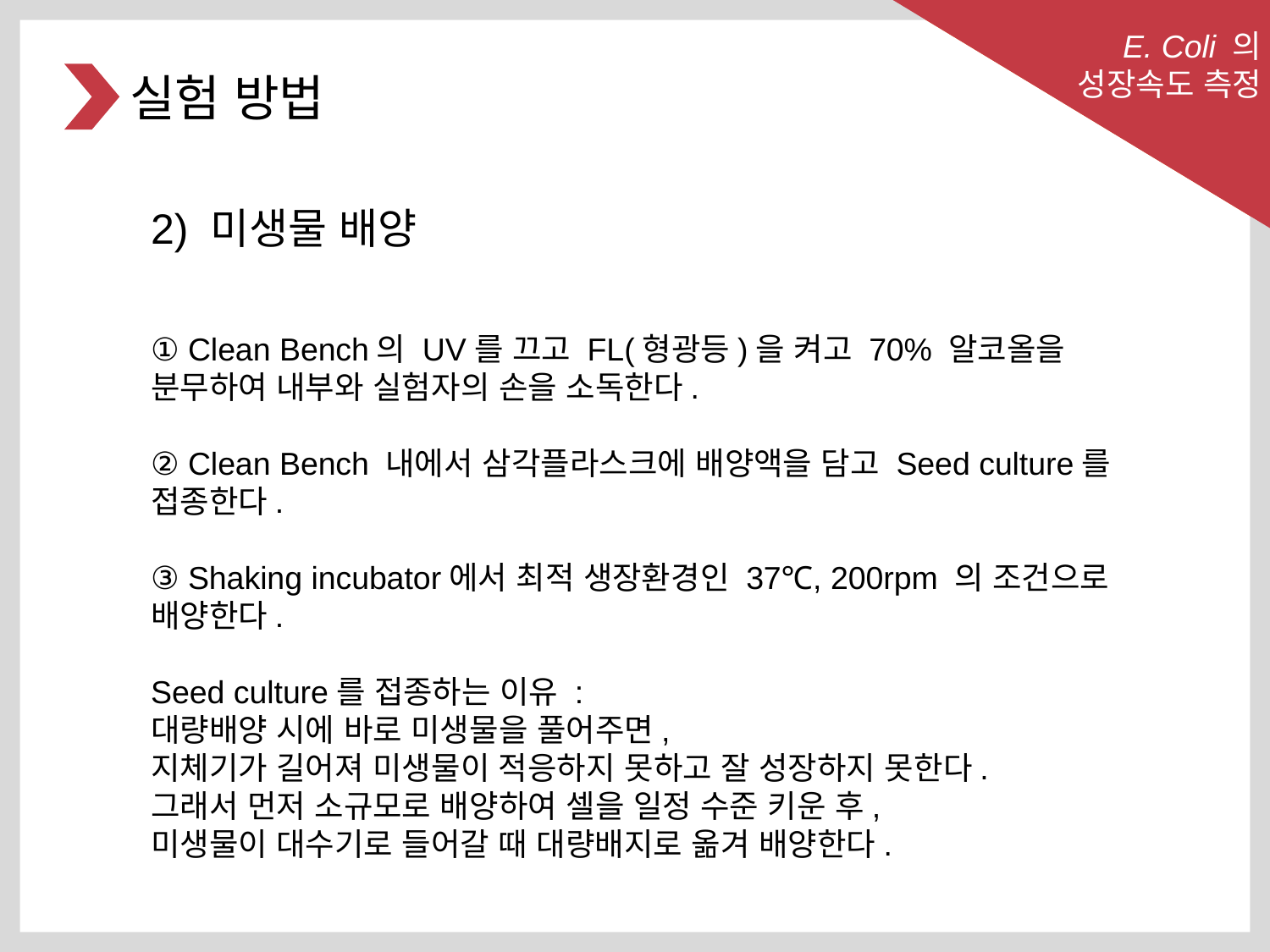

E. Coli 의
성장속도 측정
실험 방법

2) 미생물 배양

① Clean Bench의 UV를 끄고 FL(형광등)을 켜고 70% 알코올을 분무하여 내부와 실험자의 손을 소독한다.

② Clean Bench 내에서 삼각플라스크에 배양액을 담고 Seed culture를 접종한다.

③ Shaking incubator에서 최적 생장환경인 37℃, 200rpm 의 조건으로 배양한다.

Seed culture를 접종하는 이유 :
대량배양 시에 바로 미생물을 풀어주면,
지체기가 길어져 미생물이 적응하지 못하고 잘 성장하지 못한다.
그래서 먼저 소규모로 배양하여 셀을 일정 수준 키운 후,
미생물이 대수기로 들어갈 때 대량배지로 옮겨 배양한다.